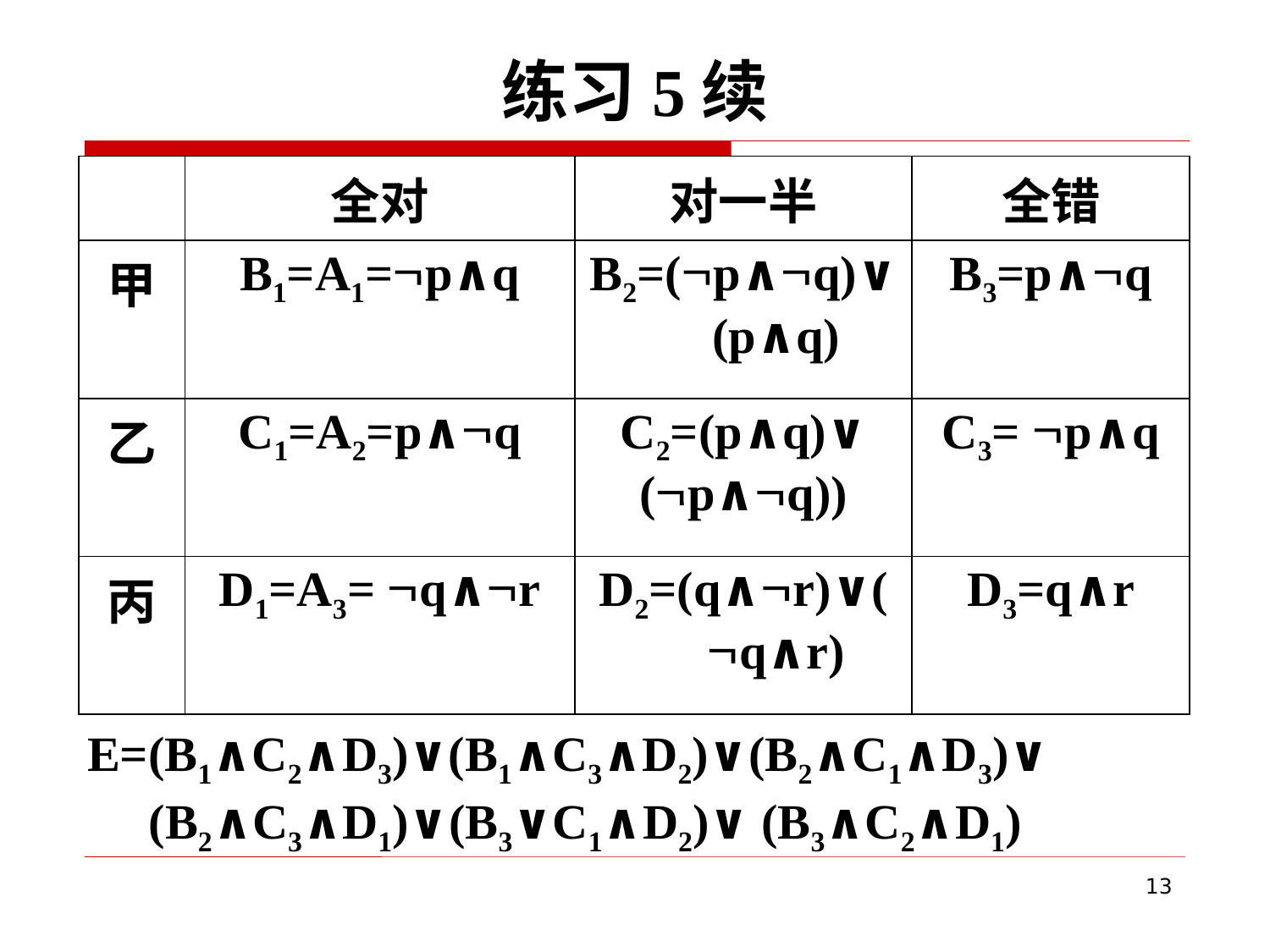

# 练习5续
|  | 全对 | 对一半 | 全错 |
| --- | --- | --- | --- |
| 甲 | B1=A1=¬p∧q | B2=(¬p∧¬q)∨(p∧q) | B3=p∧¬q |
| 乙 | C1=A2=p∧¬q | C2=(p∧q)∨ (¬p∧¬q)) | C3= ¬p∧q |
| 丙 | D1=A3= ¬q∧¬r | D2=(q∧¬r)∨(¬q∧r) | D3=q∧r |
E=(B1∧C2∧D3)∨(B1∧C3∧D2)∨(B2∧C1∧D3)∨
     (B2∧C3∧D1)∨(B3∨C1∧D2)∨ (B3∧C2∧D1)
13